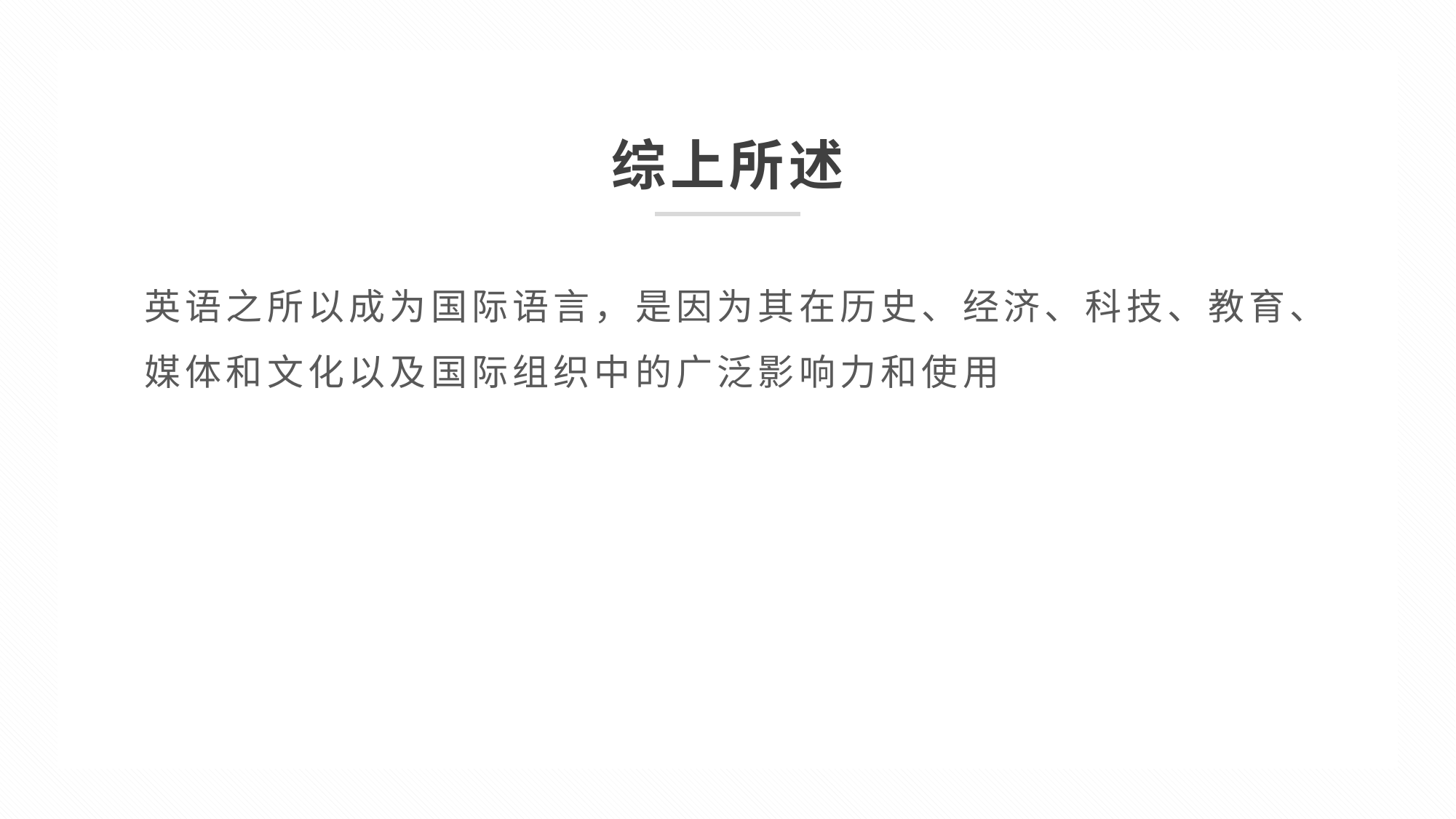

综上所述
英语之所以成为国际语言，是因为其在历史、经济、科技、教育、媒体和文化以及国际组织中的广泛影响力和使用